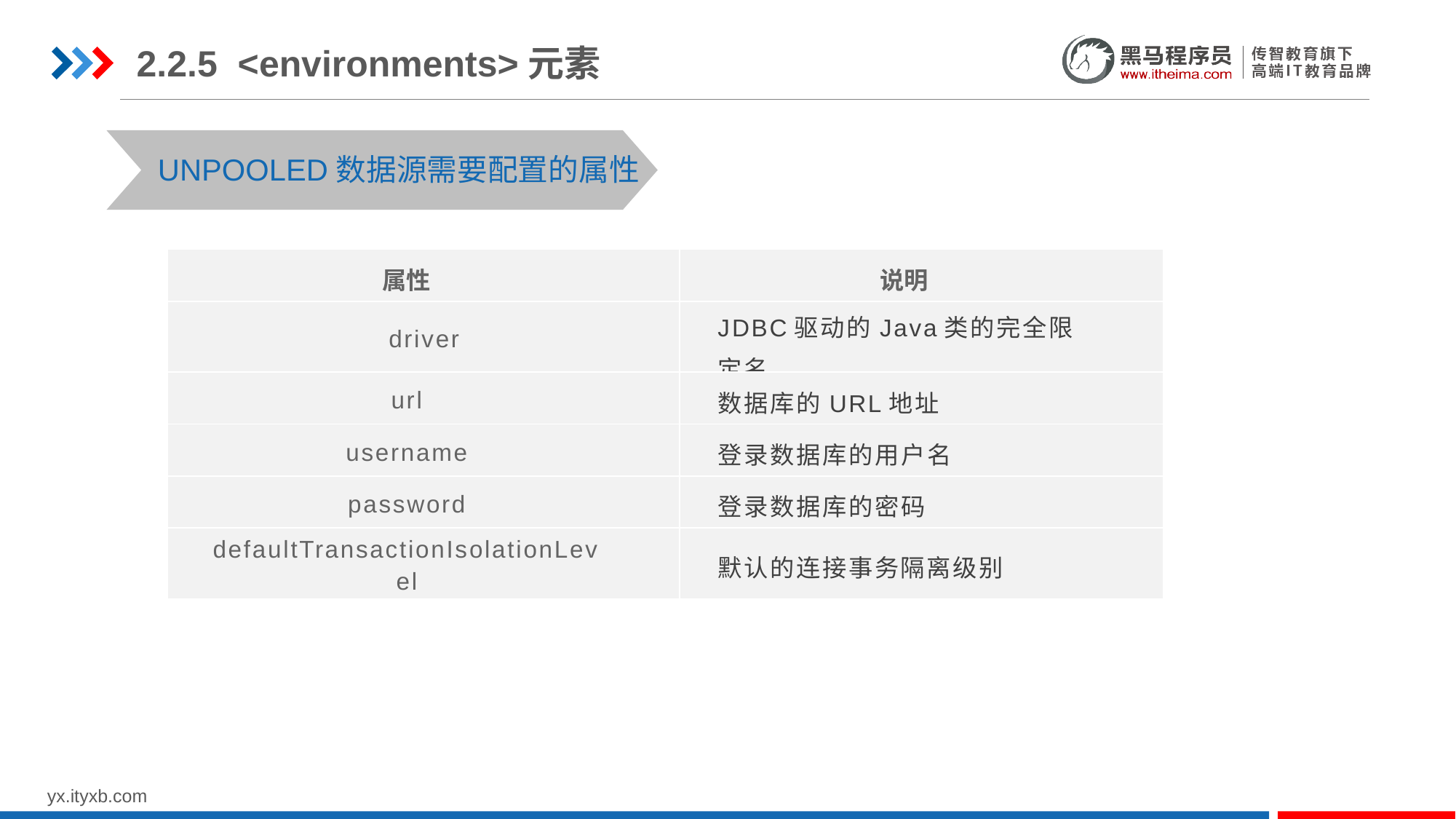

2.2.5  <environments>元素

UNPOOLED数据源需要配置的属性
| 属性 | 说明 |
| --- | --- |
| driver | JDBC驱动的Java类的完全限定名 |
| url | 数据库的URL地址 |
| username | 登录数据库的用户名 |
| password | 登录数据库的密码 |
| defaultTransactionIsolationLevel | 默认的连接事务隔离级别 |